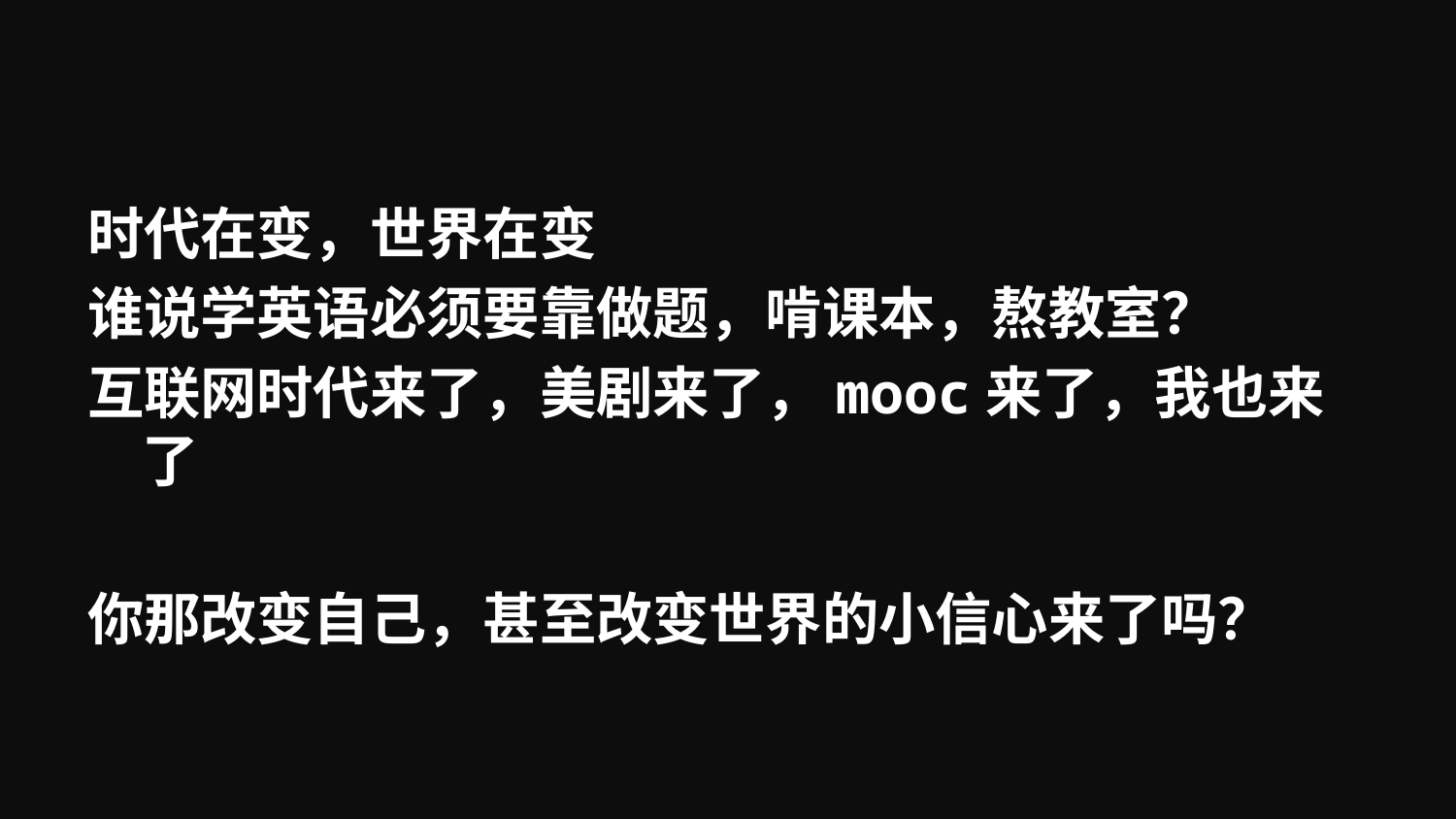

#
时代在变，世界在变
谁说学英语必须要靠做题，啃课本，熬教室？
互联网时代来了，美剧来了，mooc来了，我也来了

你那改变自己，甚至改变世界的小信心来了吗？